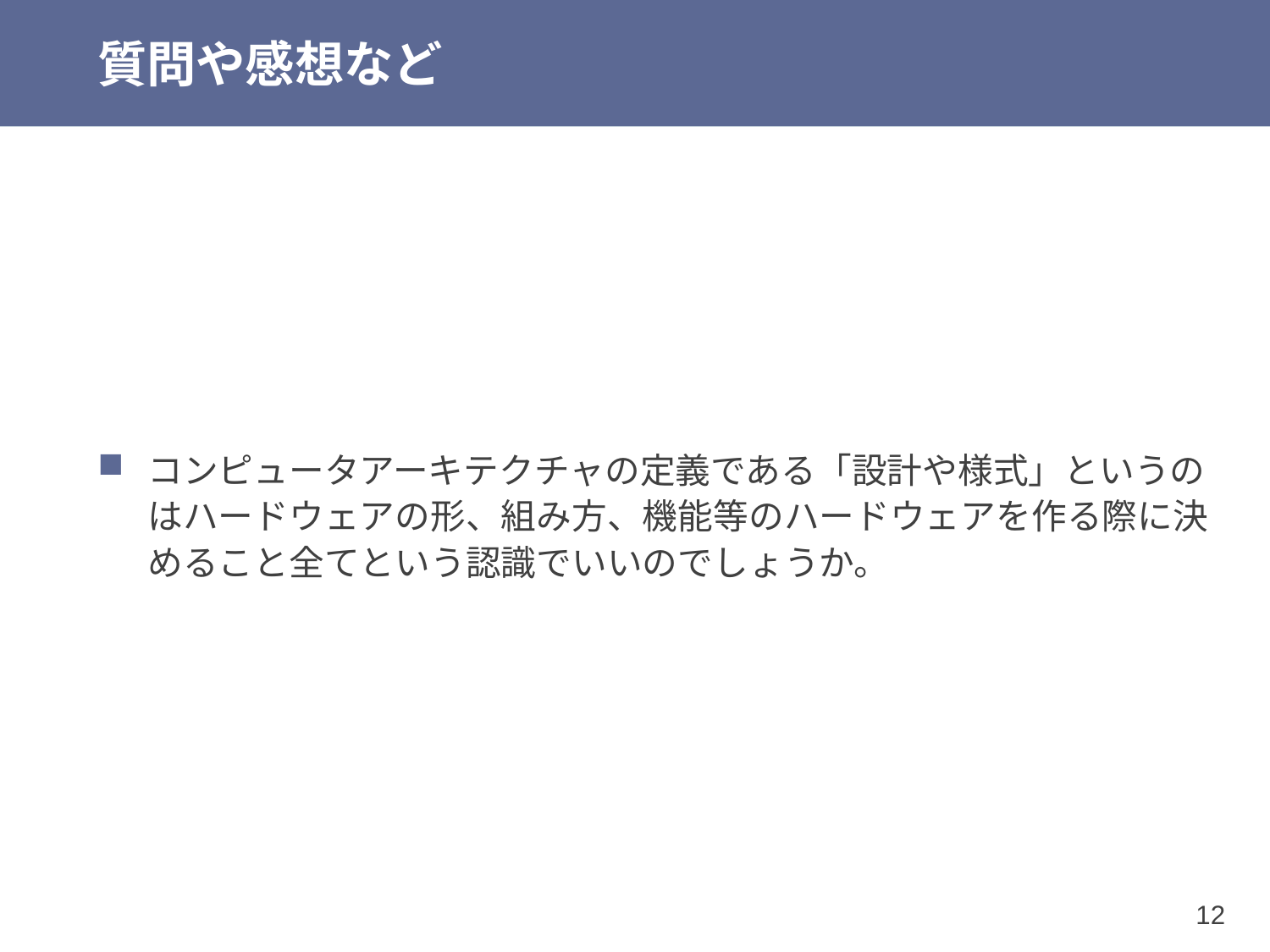

# 質問や感想など
コンピュータアーキテクチャの定義である「設計や様式」というのはハードウェアの形、組み方、機能等のハードウェアを作る際に決めること全てという認識でいいのでしょうか。